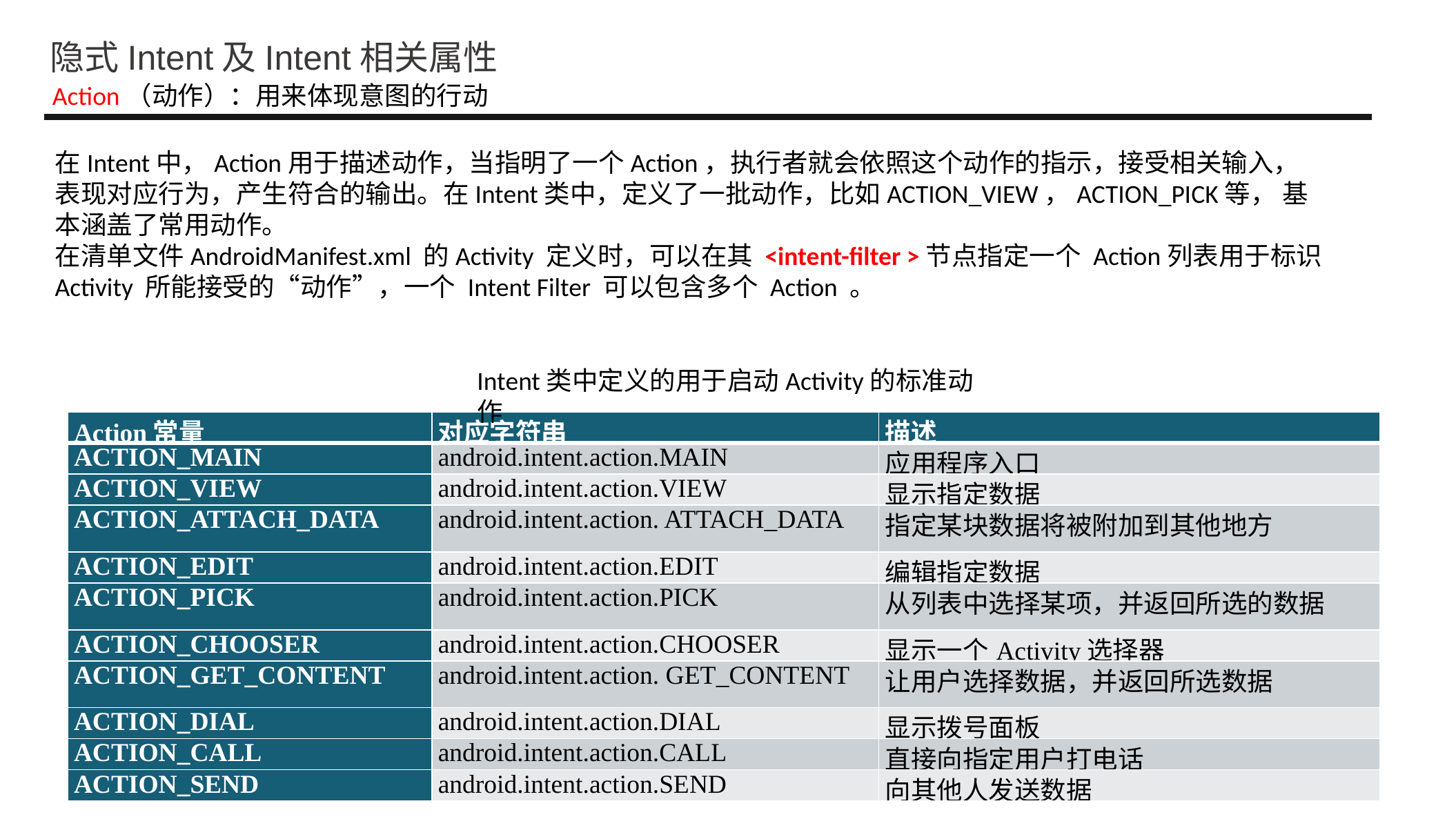

隐式Intent及Intent相关属性
Action（动作）：用来体现意图的行动
在Intent中，Action用于描述动作，当指明了一个Action，执行者就会依照这个动作的指示，接受相关输入，表现对应行为，产生符合的输出。在Intent类中，定义了一批动作，比如ACTION_VIEW，ACTION_PICK等， 基本涵盖了常用动作。
在清单文件AndroidManifest.xml 的Activity 定义时，可以在其 <intent-filter >节点指定一个 Action列表用于标识 Activity 所能接受的“动作”，一个 Intent Filter 可以包含多个 Action 。

Intent类中定义的用于启动Activity的标准动作
| Action常量 | 对应字符串 | 描述 |
| --- | --- | --- |
| ACTION\_MAIN | android.intent.action.MAIN | 应用程序入口 |
| ACTION\_VIEW | android.intent.action.VIEW | 显示指定数据 |
| ACTION\_ATTACH\_DATA | android.intent.action. ATTACH\_DATA | 指定某块数据将被附加到其他地方 |
| ACTION\_EDIT | android.intent.action.EDIT | 编辑指定数据 |
| ACTION\_PICK | android.intent.action.PICK | 从列表中选择某项，并返回所选的数据 |
| ACTION\_CHOOSER | android.intent.action.CHOOSER | 显示一个Activity选择器 |
| ACTION\_GET\_CONTENT | android.intent.action. GET\_CONTENT | 让用户选择数据，并返回所选数据 |
| ACTION\_DIAL | android.intent.action.DIAL | 显示拨号面板 |
| ACTION\_CALL | android.intent.action.CALL | 直接向指定用户打电话 |
| ACTION\_SEND | android.intent.action.SEND | 向其他人发送数据 |